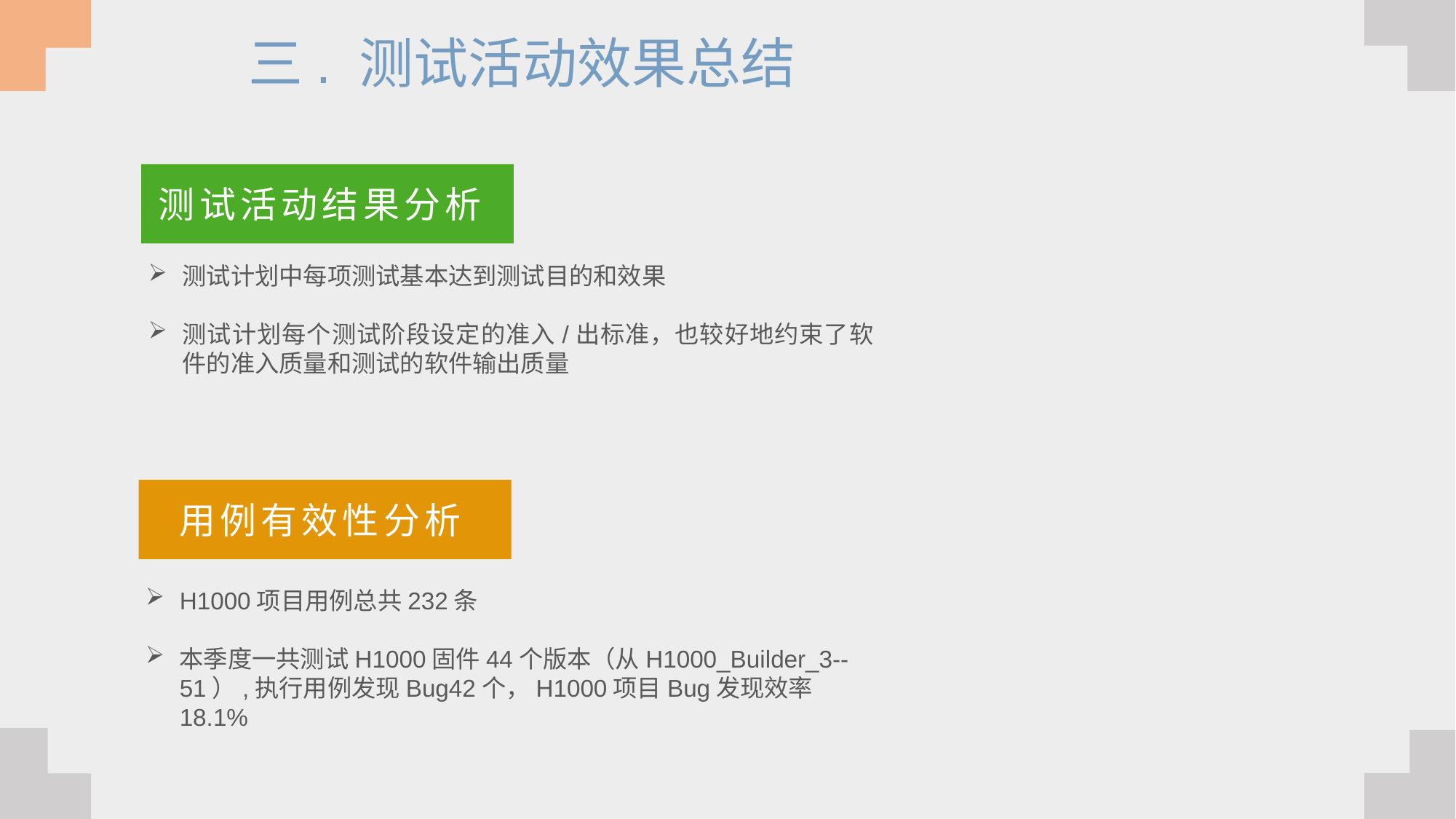

三. 测试活动效果总结

测试活动结果分析
测试计划中每项测试基本达到测试目的和效果

测试计划每个测试阶段设定的准入/出标准，也较好地约束了软件的准入质量和测试的软件输出质量

用例有效性分析
H1000项目用例总共232条

本季度一共测试H1000固件44个版本（从H1000_Builder_3--51）,执行用例发现Bug42个，H1000项目Bug发现效率18.1%